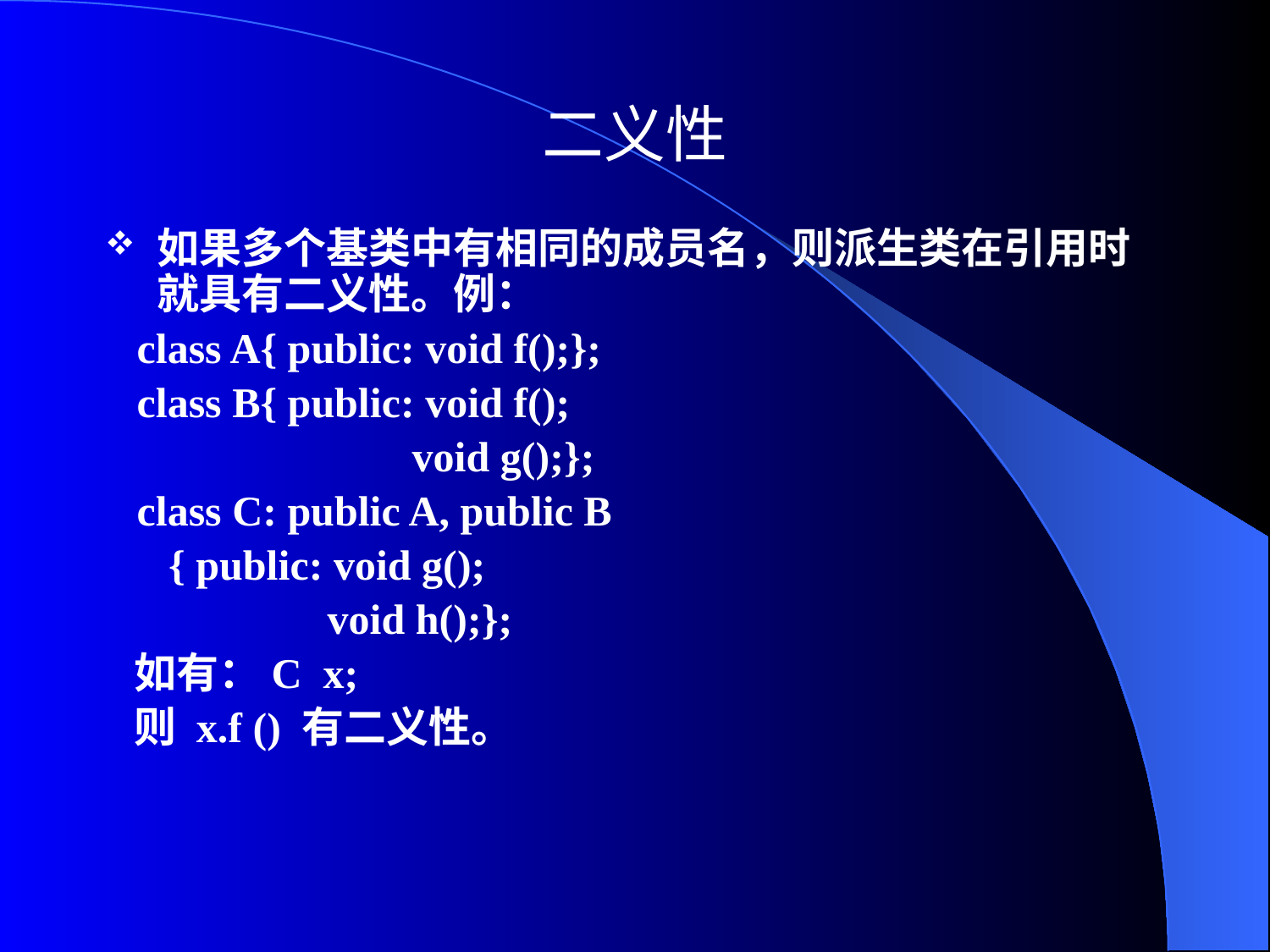

# 二义性
如果多个基类中有相同的成员名，则派生类在引用时就具有二义性。例：
   class A{ public: void f();};
   class B{ public: void f();
                             void g();};
   class C: public A, public B
      { public: void g();
                     void h();};
  如有：C  x;
  则 x.f () 有二义性。